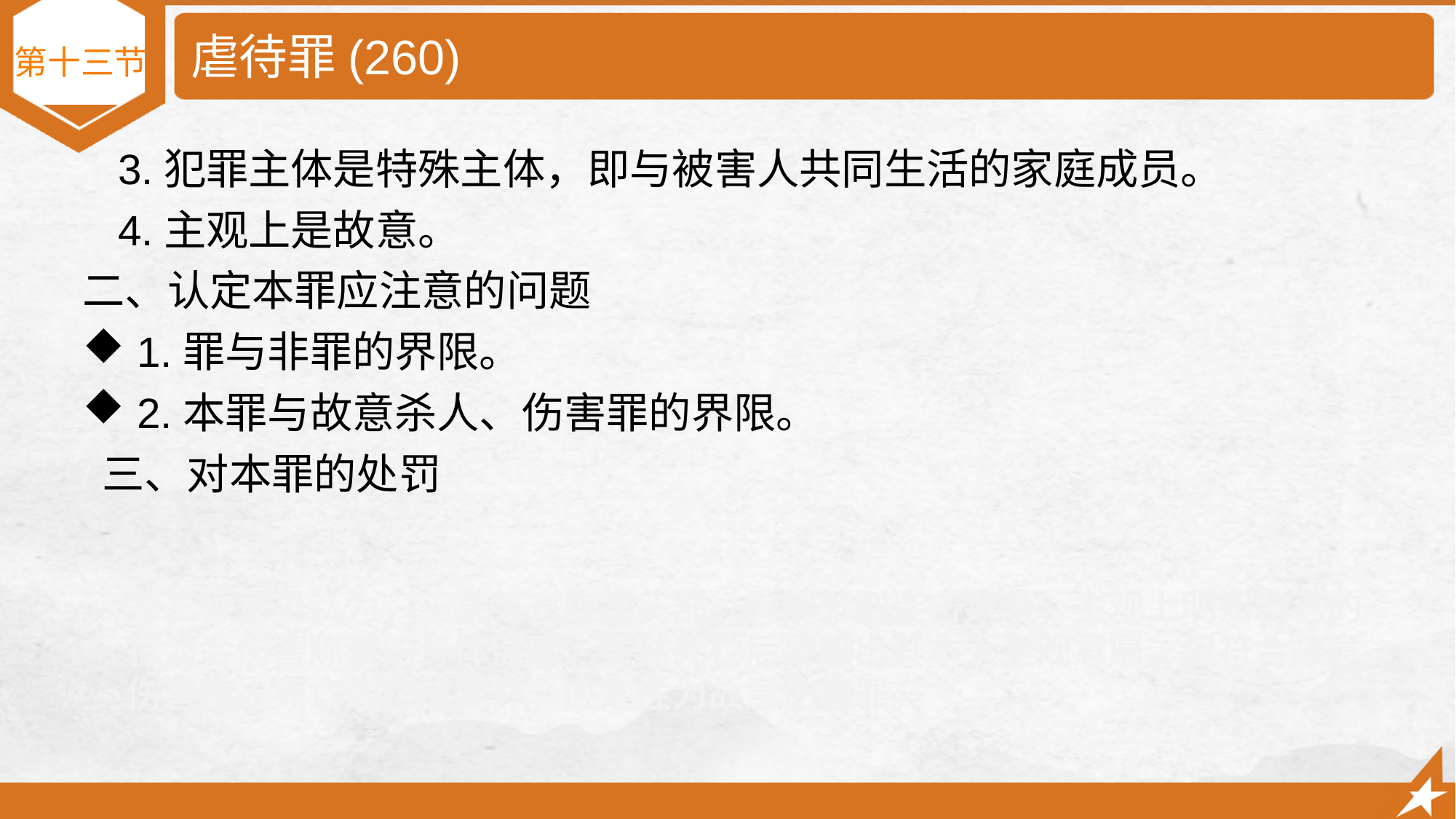

# 虐待罪(260)
第十三节
   3.犯罪主体是特殊主体，即与被害人共同生活的家庭成员。
   4.主观上是故意。
二、认定本罪应注意的问题
1.罪与非罪的界限。
2.本罪与故意杀人、伤害罪的界限。
 三、对本罪的处罚

第三种意见认为，王某某对陈某头部、胸部分别连击数拳，主观上明知自己的行为会伤害陈某的身体健康，虽然死亡后果超出其本人主观意愿，但符合故意伤害致人死亡的构成要件，应定性为故意伤害罪。